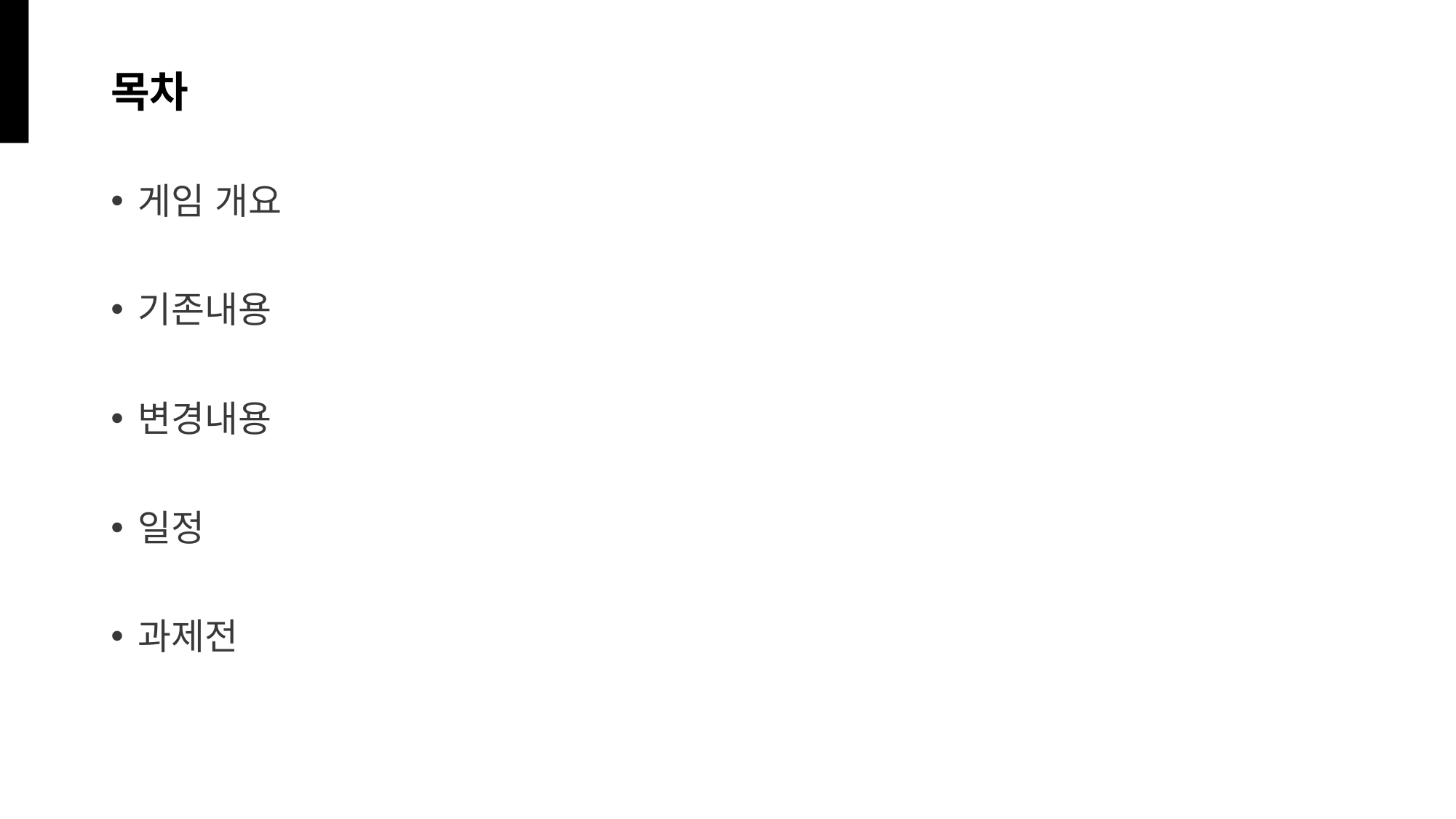

# 목차
게임 개요

기존내용

변경내용

일정

과제전